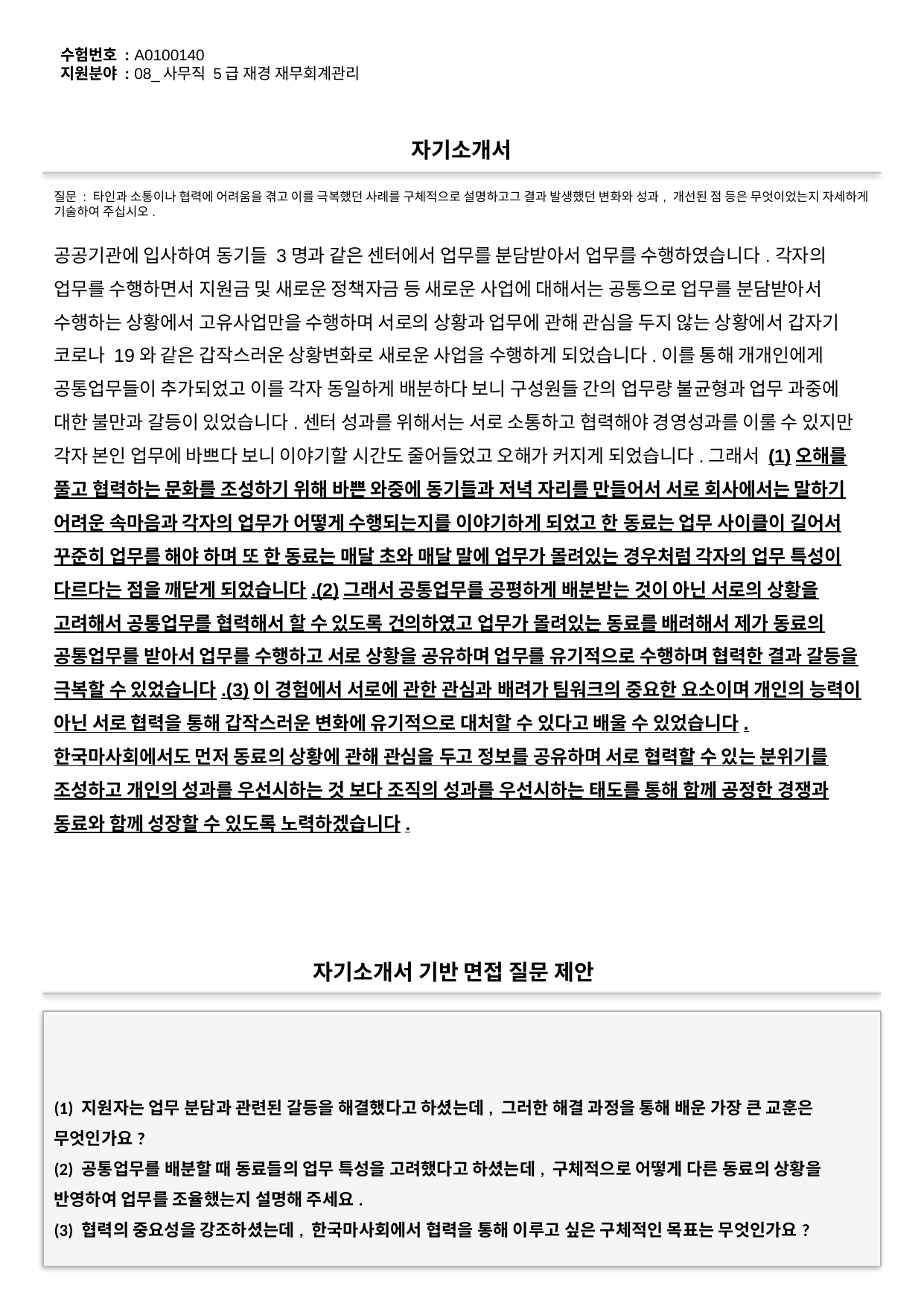

수험번호 : A0100140
지원분야 : 08_사무직 5급 재경 재무회계관리
#

자기소개서

질문 : 타인과 소통이나 협력에 어려움을 겪고 이를 극복했던 사례를 구체적으로 설명하고그 결과 발생했던 변화와 성과, 개선된 점 등은 무엇이었는지 자세하게 기술하여 주십시오.

공공기관에 입사하여 동기들 3명과 같은 센터에서 업무를 분담받아서 업무를 수행하였습니다.각자의 업무를 수행하면서 지원금 및 새로운 정책자금 등 새로운 사업에 대해서는 공통으로 업무를 분담받아서 수행하는 상황에서 고유사업만을 수행하며 서로의 상황과 업무에 관해 관심을 두지 않는 상황에서 갑자기 코로나 19와 같은 갑작스러운 상황변화로 새로운 사업을 수행하게 되었습니다.이를 통해 개개인에게 공통업무들이 추가되었고 이를 각자 동일하게 배분하다 보니 구성원들 간의 업무량 불균형과 업무 과중에 대한 불만과 갈등이 있었습니다.센터 성과를 위해서는 서로 소통하고 협력해야 경영성과를 이룰 수 있지만 각자 본인 업무에 바쁘다 보니 이야기할 시간도 줄어들었고 오해가 커지게 되었습니다.그래서 (1)오해를 풀고 협력하는 문화를 조성하기 위해 바쁜 와중에 동기들과 저녁 자리를 만들어서 서로 회사에서는 말하기 어려운 속마음과 각자의 업무가 어떻게 수행되는지를 이야기하게 되었고 한 동료는 업무 사이클이 길어서 꾸준히 업무를 해야 하며 또 한 동료는 매달 초와 매달 말에 업무가 몰려있는 경우처럼 각자의 업무 특성이 다르다는 점을 깨닫게 되었습니다.(2)그래서 공통업무를 공평하게 배분받는 것이 아닌 서로의 상황을 고려해서 공통업무를 협력해서 할 수 있도록 건의하였고 업무가 몰려있는 동료를 배려해서 제가 동료의 공통업무를 받아서 업무를 수행하고 서로 상황을 공유하며 업무를 유기적으로 수행하며 협력한 결과 갈등을 극복할 수 있었습니다.(3)이 경험에서 서로에 관한 관심과 배려가 팀워크의 중요한 요소이며 개인의 능력이 아닌 서로 협력을 통해 갑작스러운 변화에 유기적으로 대처할 수 있다고 배울 수 있었습니다. 한국마사회에서도 먼저 동료의 상황에 관해 관심을 두고 정보를 공유하며 서로 협력할 수 있는 분위기를 조성하고 개인의 성과를 우선시하는 것 보다 조직의 성과를 우선시하는 태도를 통해 함께 공정한 경쟁과 동료와 함께 성장할 수 있도록 노력하겠습니다.

자기소개서 기반 면접 질문 제안

(1) 지원자는 업무 분담과 관련된 갈등을 해결했다고 하셨는데, 그러한 해결 과정을 통해 배운 가장 큰 교훈은 무엇인가요?
(2) 공통업무를 배분할 때 동료들의 업무 특성을 고려했다고 하셨는데, 구체적으로 어떻게 다른 동료의 상황을 반영하여 업무를 조율했는지 설명해 주세요.
(3) 협력의 중요성을 강조하셨는데, 한국마사회에서 협력을 통해 이루고 싶은 구체적인 목표는 무엇인가요?